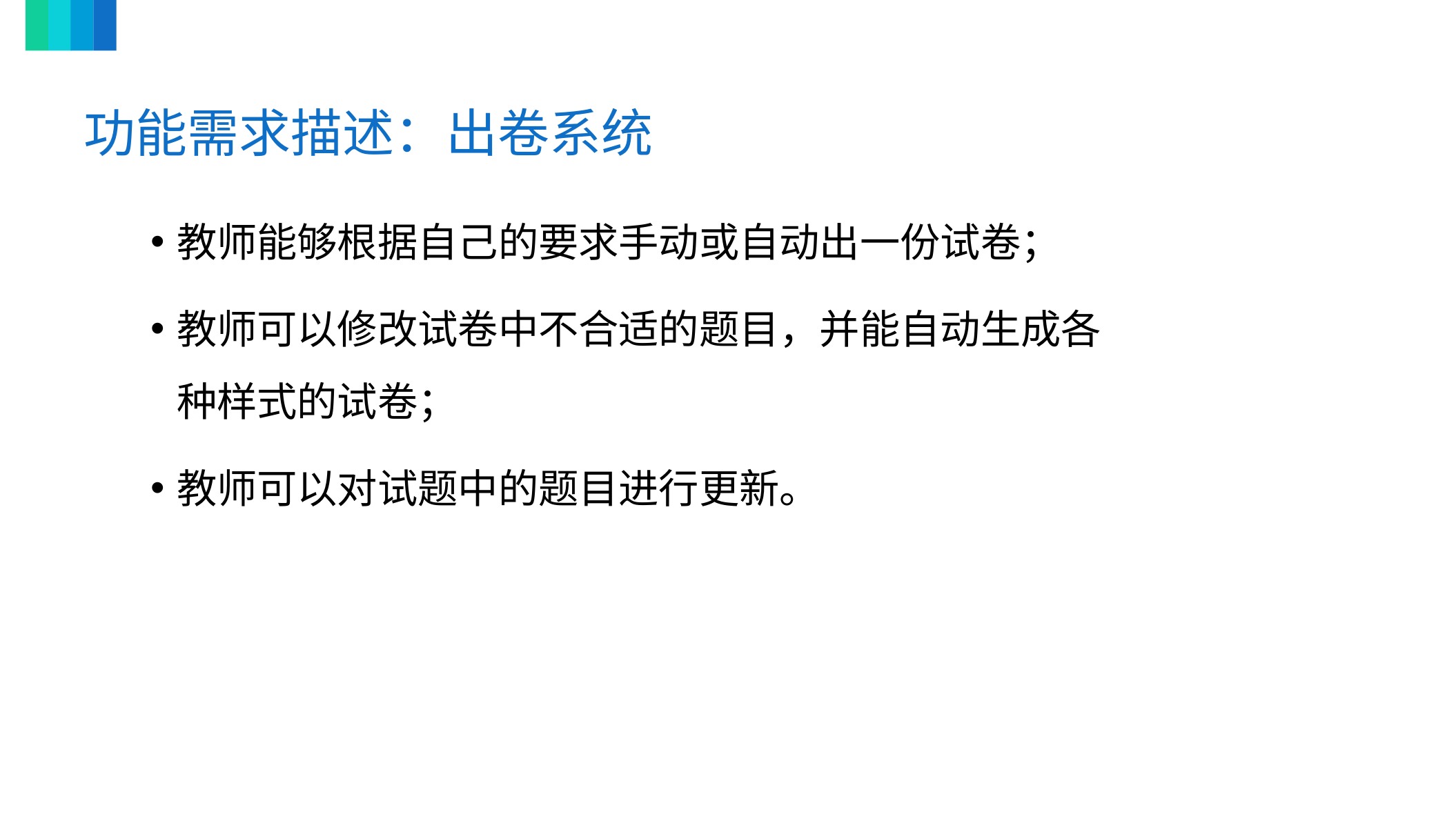

# 功能需求描述：出卷系统
教师能够根据自己的要求手动或自动出一份试卷；
教师可以修改试卷中不合适的题目，并能自动生成各种样式的试卷；
教师可以对试题中的题目进行更新。